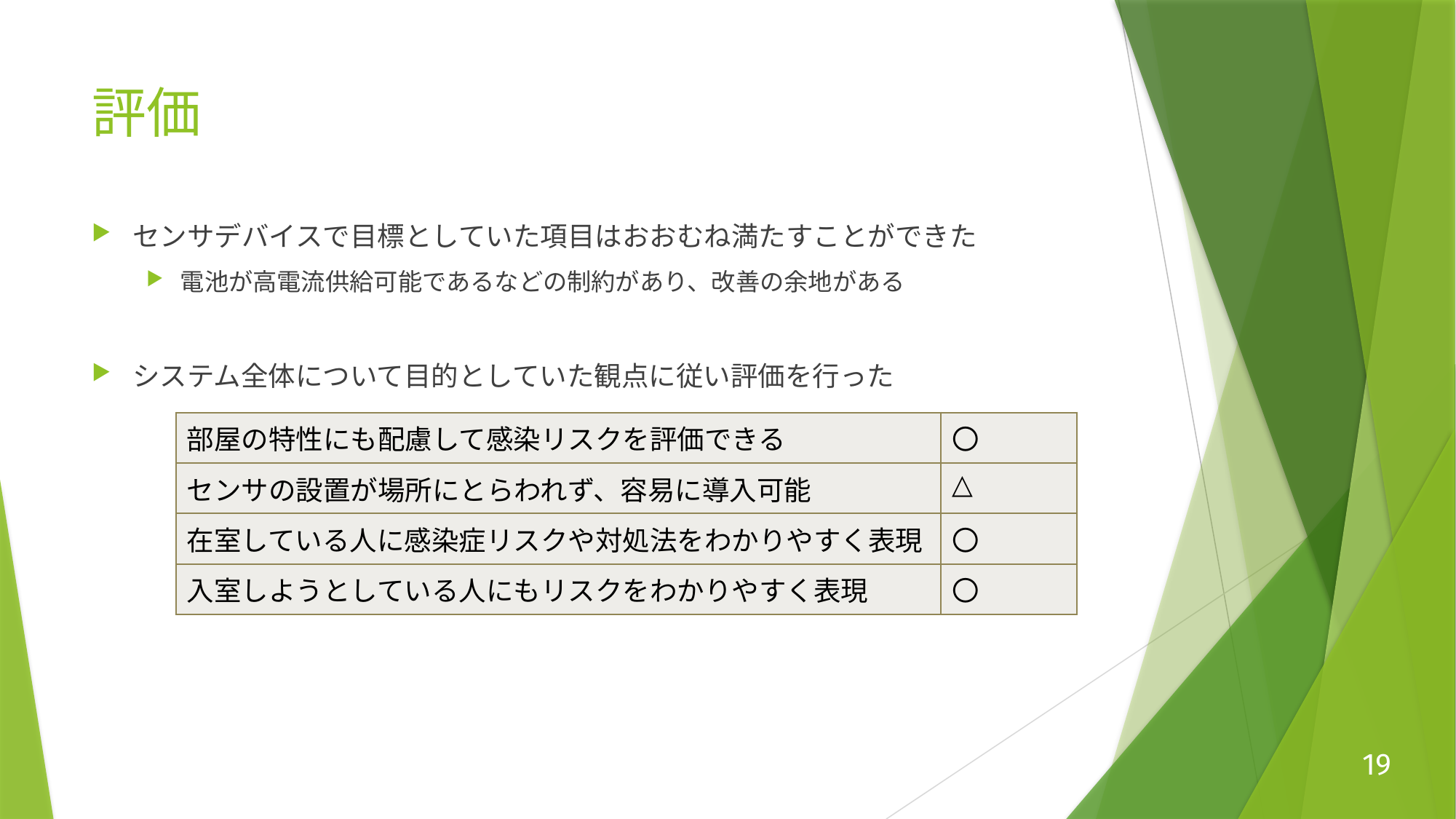

# 評価
センサデバイスで目標としていた項目はおおむね満たすことができた
電池が高電流供給可能であるなどの制約があり、改善の余地がある

システム全体について目的としていた観点に従い評価を行った

| 部屋の特性にも配慮して感染リスクを評価できる | 〇 |
| --- | --- |
| センサの設置が場所にとらわれず、容易に導入可能 | △ |
| 在室している人に感染症リスクや対処法をわかりやすく表現 | 〇 |
| 入室しようとしている人にもリスクをわかりやすく表現 | 〇 |
19